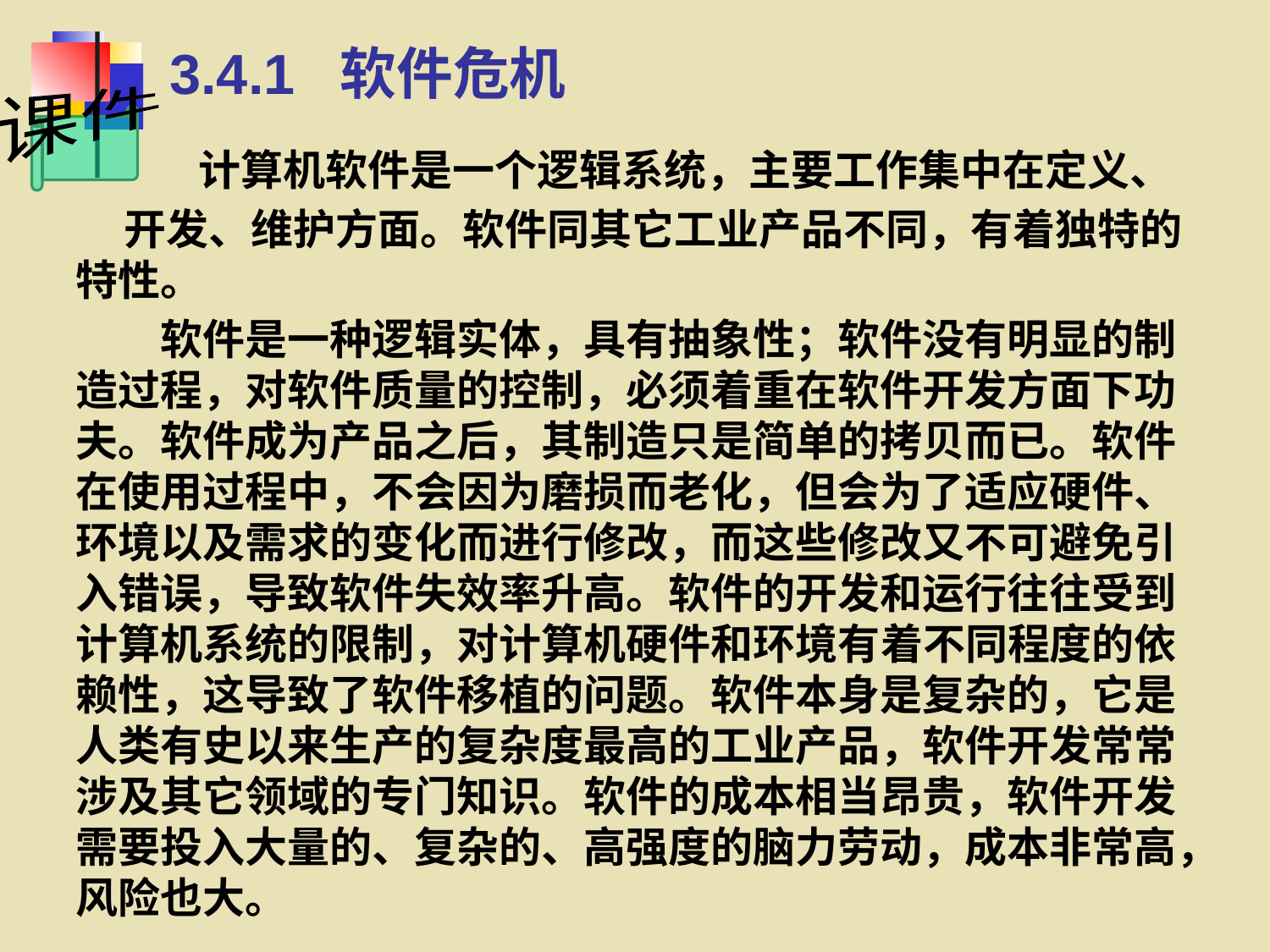

3.4.1  软件危机

　　    计算机软件是一个逻辑系统，主要工作集中在定义、
    开发、维护方面。软件同其它工业产品不同，有着独特的特性。
　　软件是一种逻辑实体，具有抽象性；软件没有明显的制造过程，对软件质量的控制，必须着重在软件开发方面下功夫。软件成为产品之后，其制造只是简单的拷贝而已。软件在使用过程中，不会因为磨损而老化，但会为了适应硬件、环境以及需求的变化而进行修改，而这些修改又不可避免引入错误，导致软件失效率升高。软件的开发和运行往往受到计算机系统的限制，对计算机硬件和环境有着不同程度的依赖性，这导致了软件移植的问题。软件本身是复杂的，它是人类有史以来生产的复杂度最高的工业产品，软件开发常常涉及其它领域的专门知识。软件的成本相当昂贵，软件开发需要投入大量的、复杂的、高强度的脑力劳动，成本非常高，风险也大。